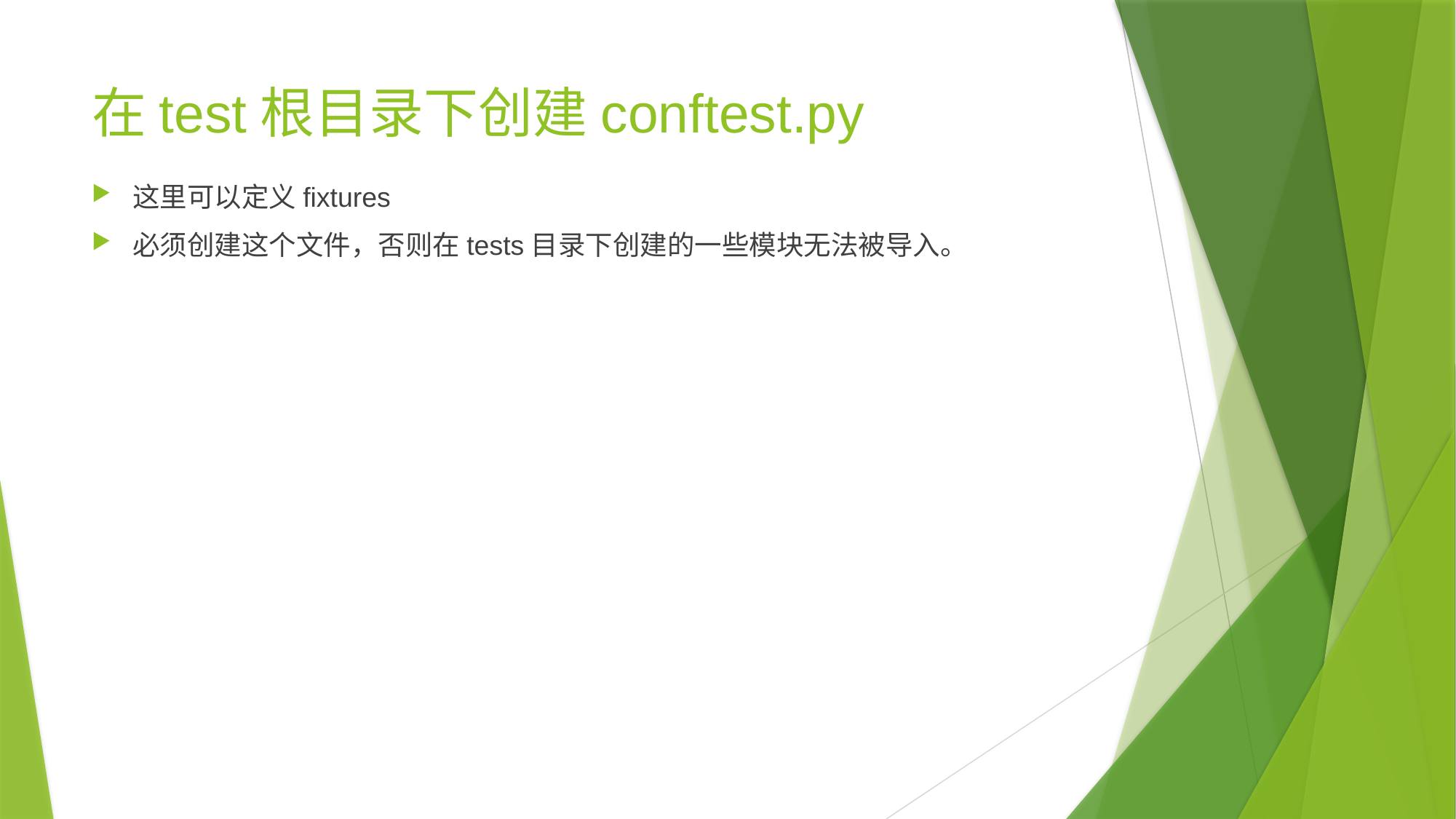

# 在test根目录下创建conftest.py
这里可以定义fixtures
必须创建这个文件，否则在tests目录下创建的一些模块无法被导入。